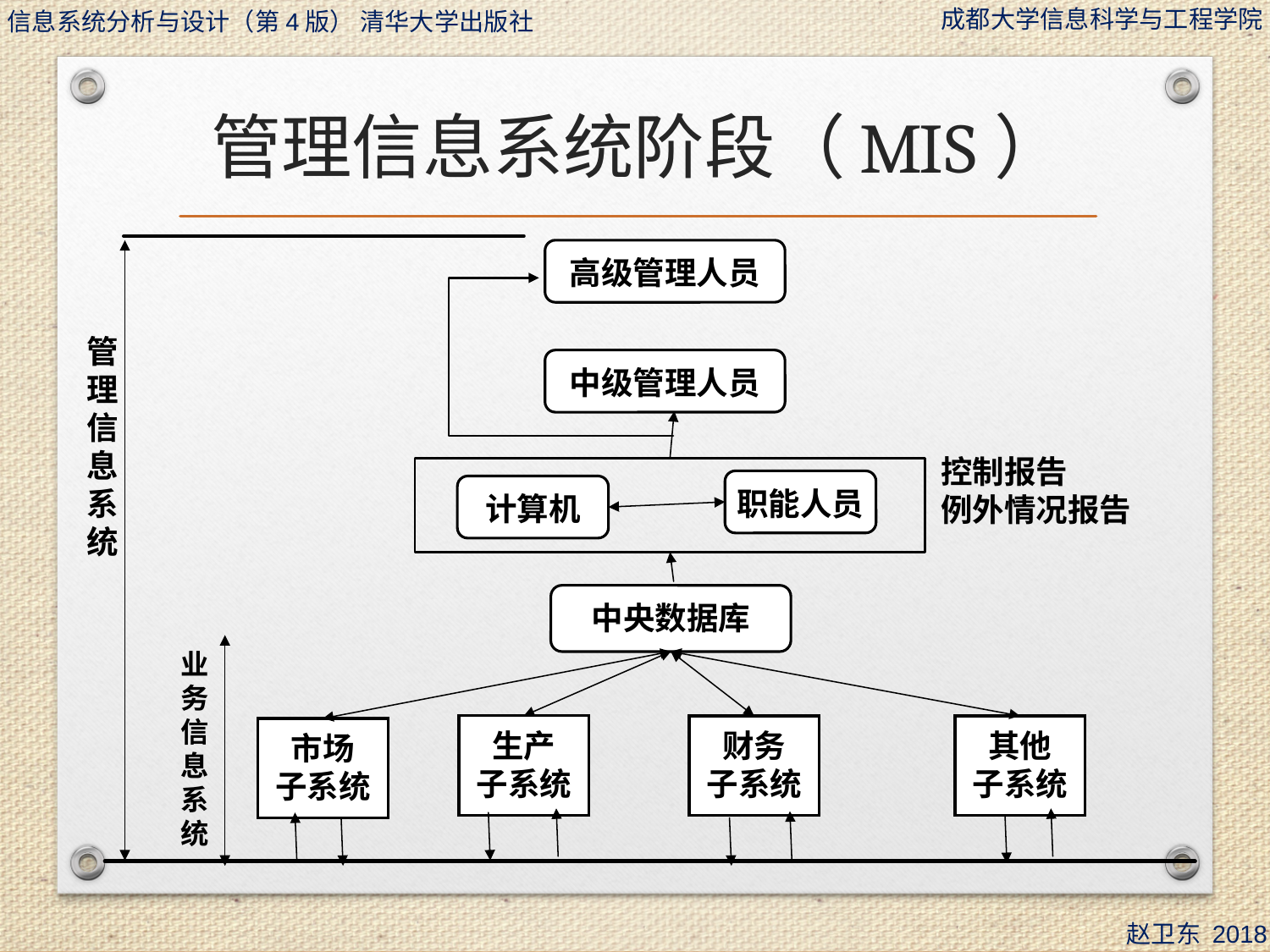

# 管理信息系统阶段（MIS）
高级管理人员

管
理
信
息
系
统
中级管理人员
控制报告
例外情况报告

职能人员
计算机
中央数据库
业务
信
息
系
统
生产
子系统
财务
子系统
其他
子系统
市场
子系统